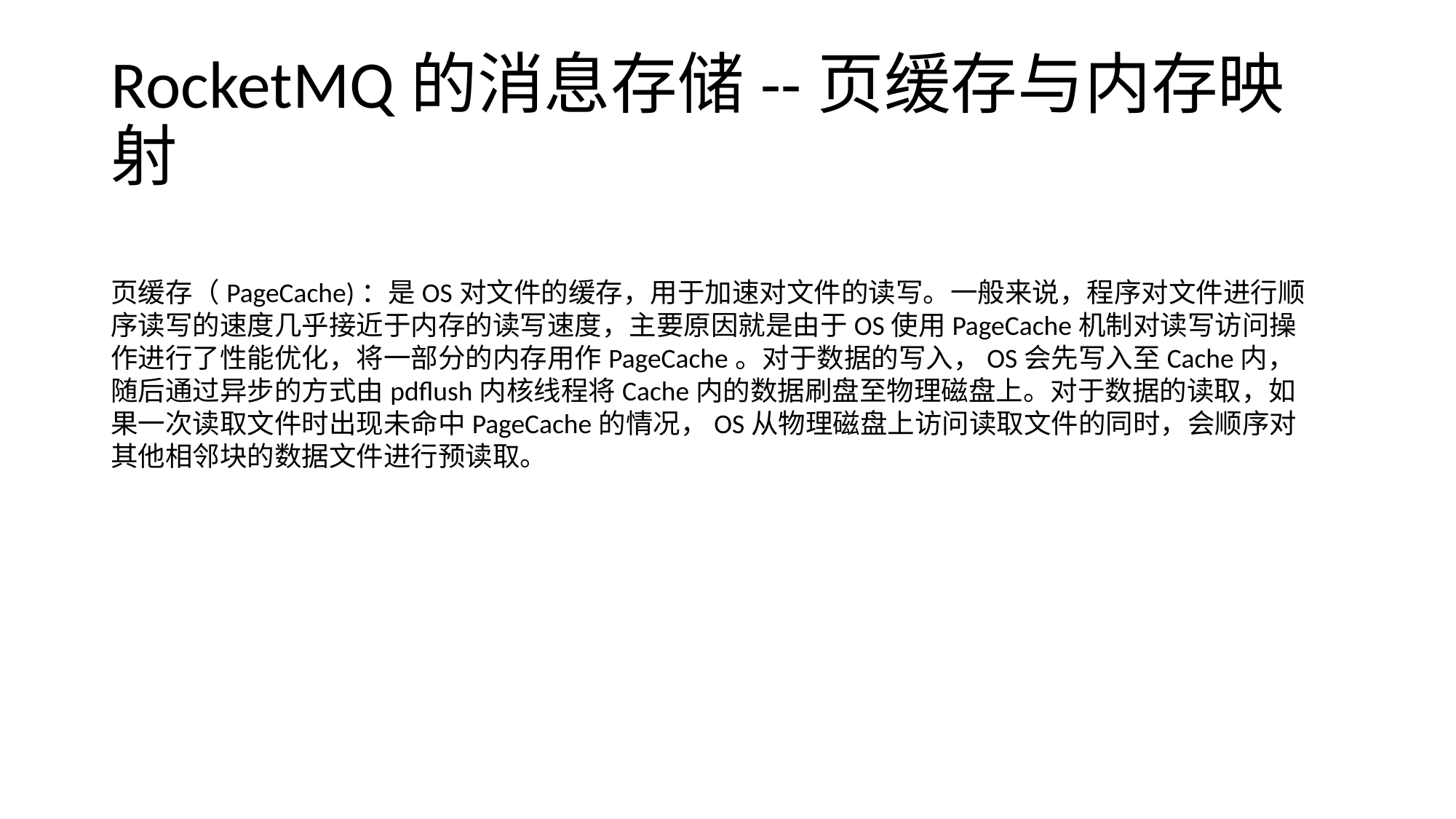

# RocketMQ的消息存储--页缓存与内存映射
页缓存（PageCache)：是OS对文件的缓存，用于加速对文件的读写。一般来说，程序对文件进行顺序读写的速度几乎接近于内存的读写速度，主要原因就是由于OS使用PageCache机制对读写访问操作进行了性能优化，将一部分的内存用作PageCache。对于数据的写入，OS会先写入至Cache内，随后通过异步的方式由pdflush内核线程将Cache内的数据刷盘至物理磁盘上。对于数据的读取，如果一次读取文件时出现未命中PageCache的情况，OS从物理磁盘上访问读取文件的同时，会顺序对其他相邻块的数据文件进行预读取。